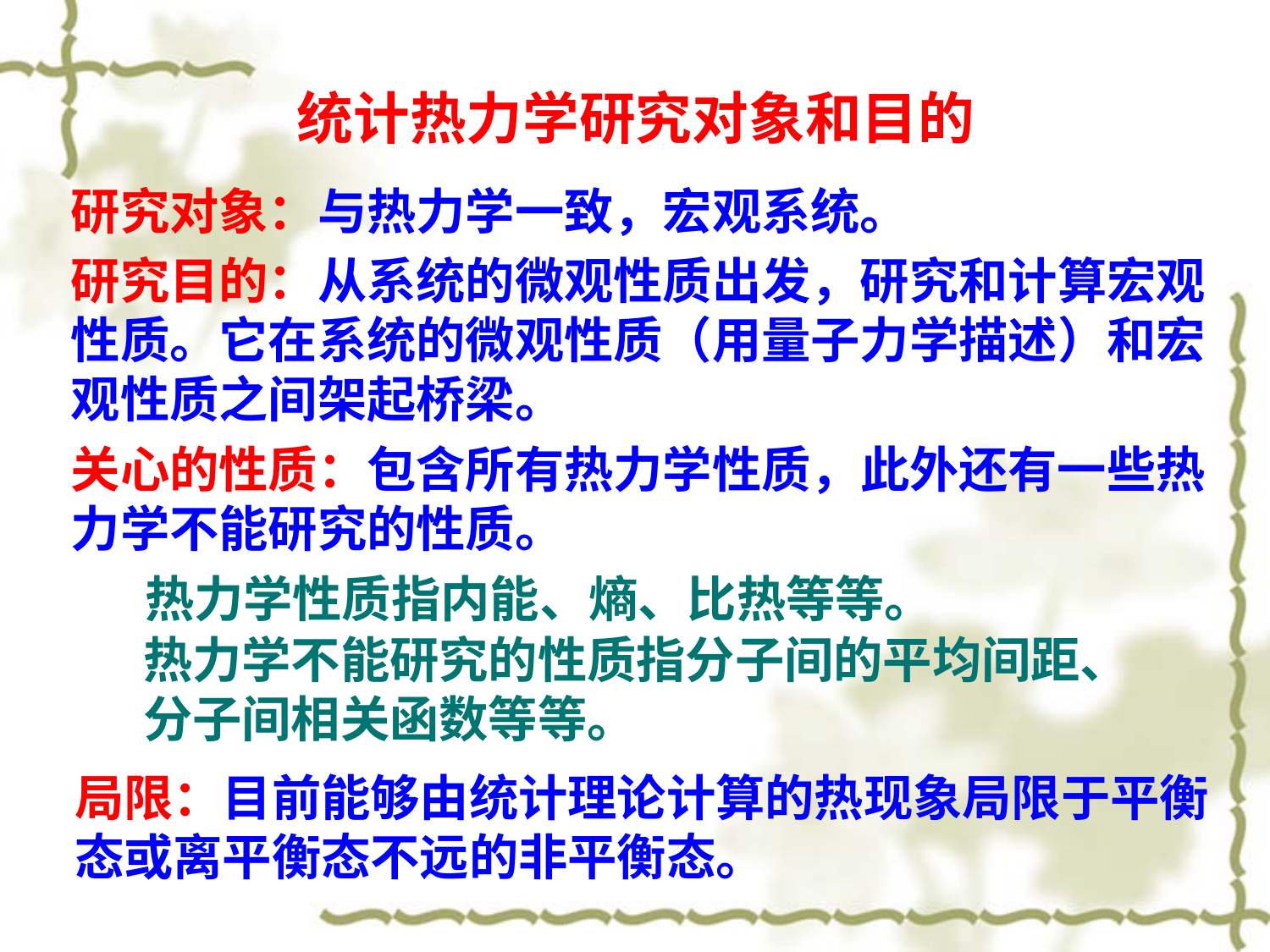

统计热力学研究对象和目的
研究对象：与热力学一致，宏观系统。
研究目的：从系统的微观性质出发，研究和计算宏观性质。它在系统的微观性质（用量子力学描述）和宏观性质之间架起桥梁。
关心的性质：包含所有热力学性质，此外还有一些热力学不能研究的性质。
热力学性质指内能、熵、比热等等。
热力学不能研究的性质指分子间的平均间距、分子间相关函数等等。
局限：目前能够由统计理论计算的热现象局限于平衡态或离平衡态不远的非平衡态。